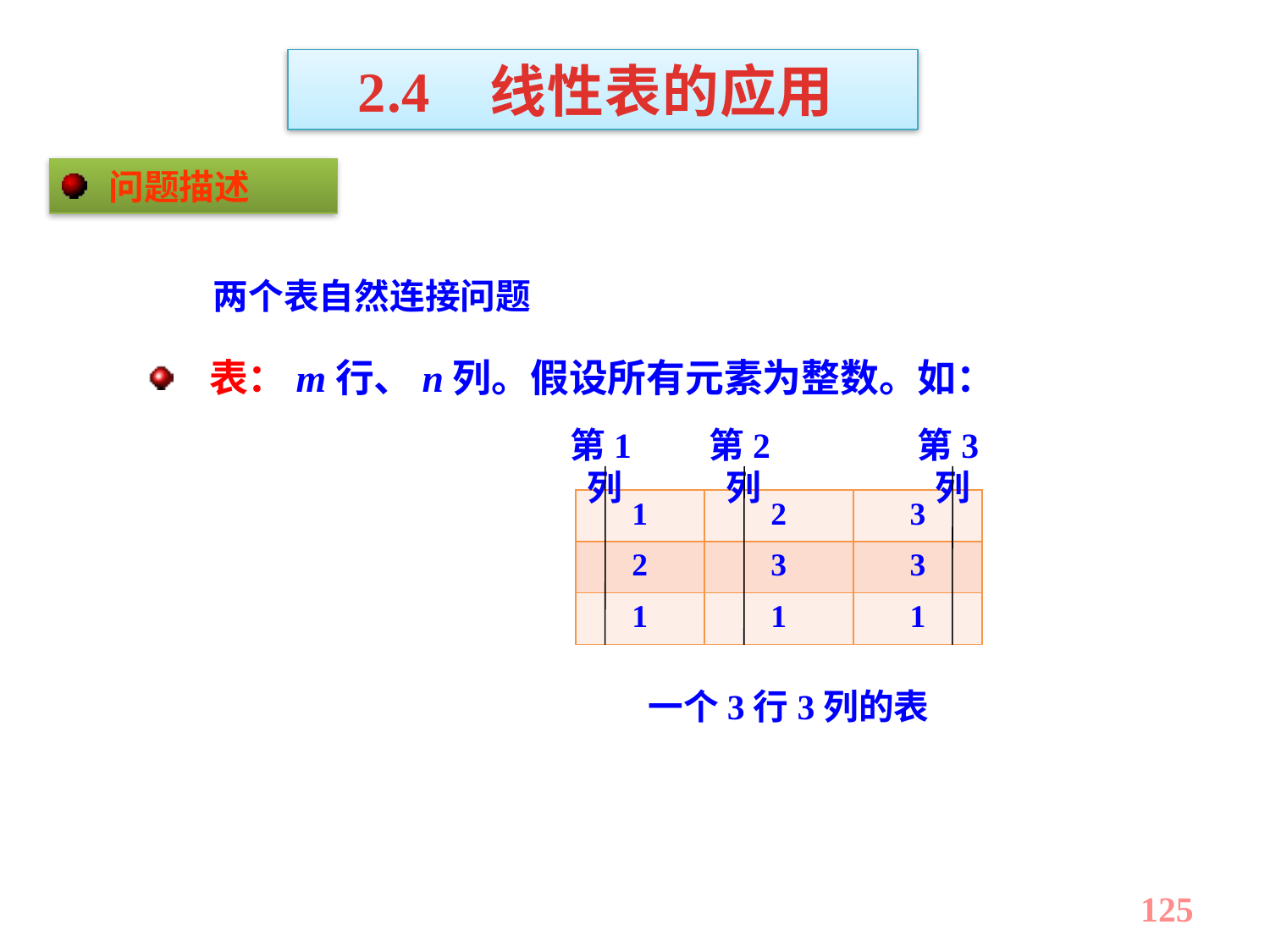

2.4   线性表的应用
 问题描述
两个表自然连接问题
表：m行、n列。假设所有元素为整数。如：
第1列
第2列
第3列
| 1 | 2 | 3 |
| --- | --- | --- |
| 2 | 3 | 3 |
| 1 | 1 | 1 |
一个3行3列的表
125